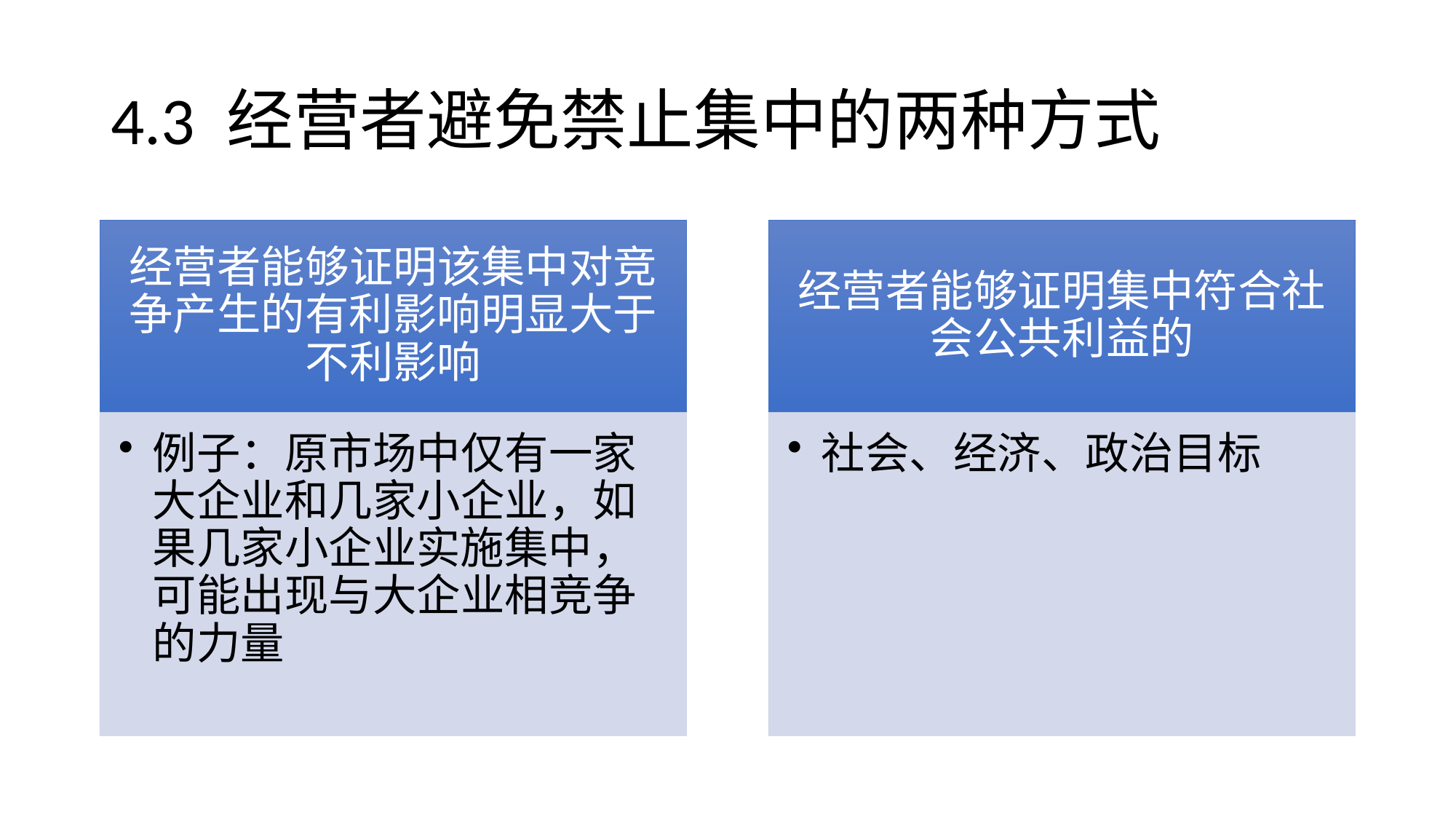

# 4.3 经营者避免禁止集中的两种方式
经营者能够证明该集中对竞争产生的有利影响明显大于不利影响
例子：原市场中仅有一家大企业和几家小企业，如果几家小企业实施集中，可能出现与大企业相竞争的力量
经营者能够证明集中符合社会公共利益的
社会、经济、政治目标